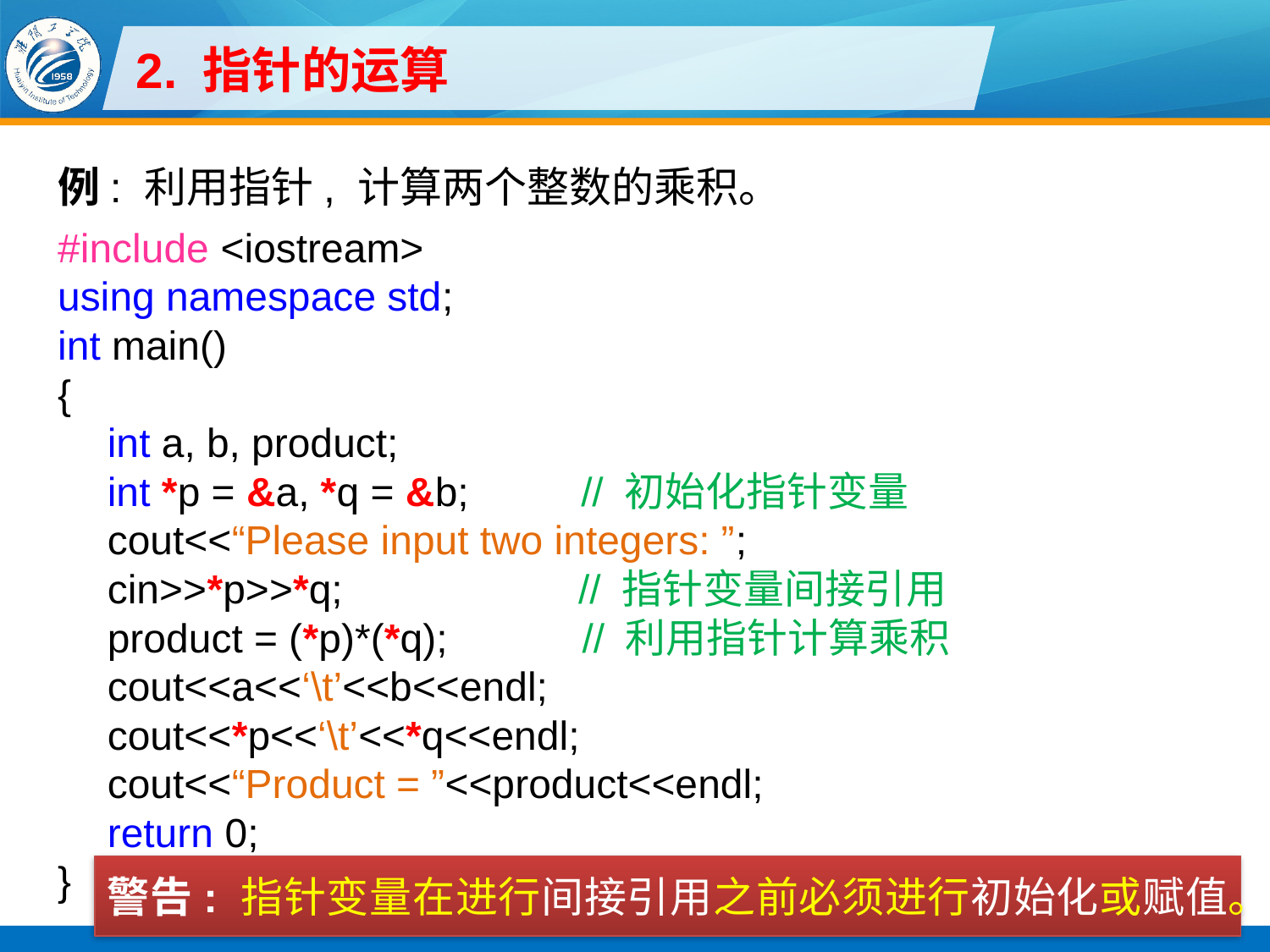

# 2. 指针的运算
例: 利用指针, 计算两个整数的乘积。
#include <iostream>
using namespace std;
int main()
{
int a, b, product;
int *p = &a, *q = &b;          // 初始化指针变量
cout<<“Please input two integers: ”;
cin>>*p>>*q;                     // 指针变量间接引用
product = (*p)*(*q);            // 利用指针计算乘积
cout<<a<<‘\t’<<b<<endl;
cout<<*p<<‘\t’<<*q<<endl;
cout<<“Product = ”<<product<<endl;
return 0;
}
警告: 指针变量在进行间接引用之前必须进行初始化或赋值。